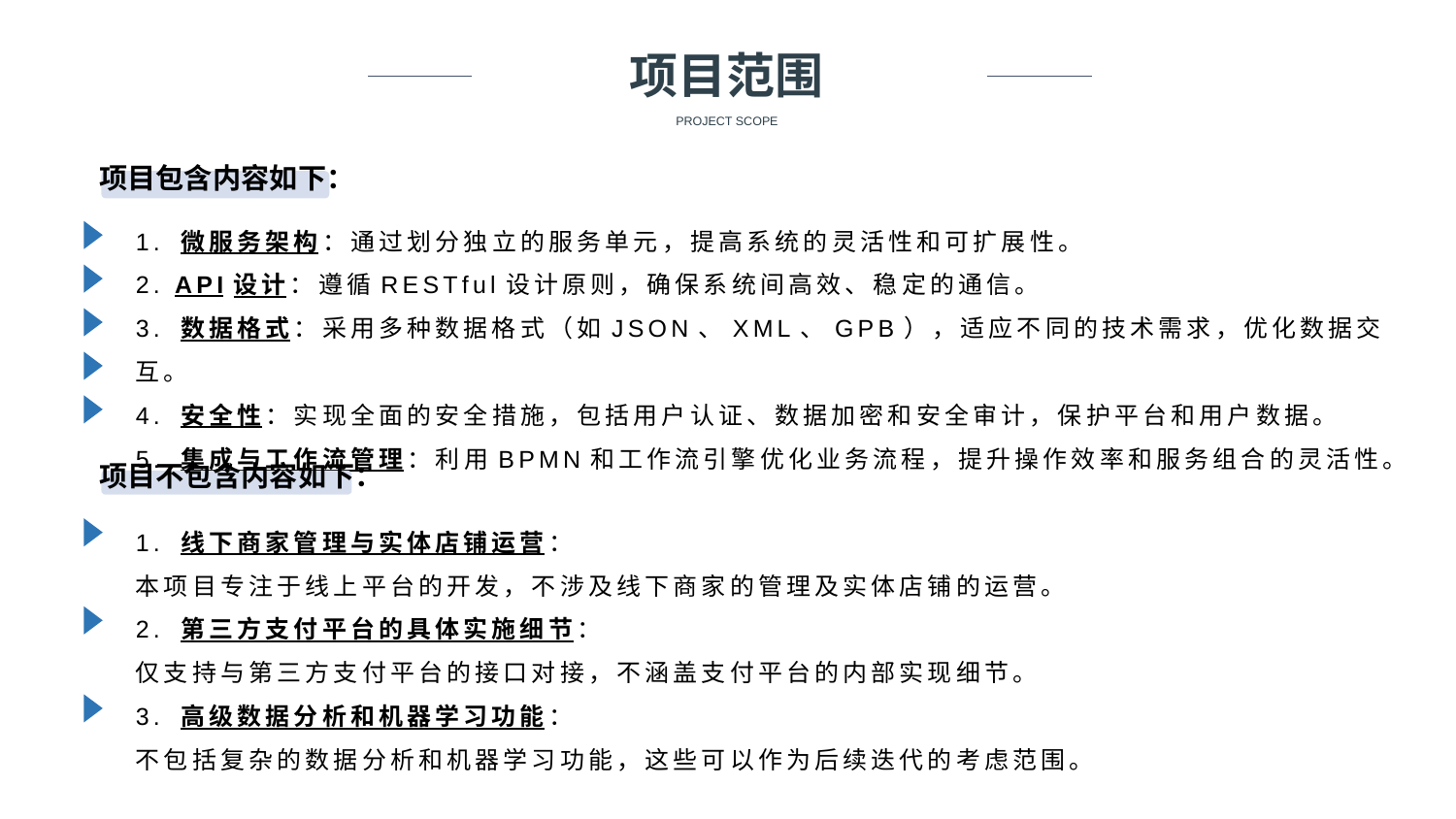

项目范围
PROJECT SCOPE
项目包含内容如下：

1. 微服务架构：通过划分独立的服务单元，提高系统的灵活性和可扩展性。
2. API设计：遵循RESTful设计原则，确保系统间高效、稳定的通信。
3. 数据格式：采用多种数据格式（如JSON、XML、GPB），适应不同的技术需求，优化数据交互。
4. 安全性：实现全面的安全措施，包括用户认证、数据加密和安全审计，保护平台和用户数据。
5. 集成与工作流管理：利用BPMN和工作流引擎优化业务流程，提升操作效率和服务组合的灵活性。

项目不包含内容如下：

1. 线下商家管理与实体店铺运营：
本项目专注于线上平台的开发，不涉及线下商家的管理及实体店铺的运营。
2. 第三方支付平台的具体实施细节：
仅支持与第三方支付平台的接口对接，不涵盖支付平台的内部实现细节。
3. 高级数据分析和机器学习功能：
不包括复杂的数据分析和机器学习功能，这些可以作为后续迭代的考虑范围。